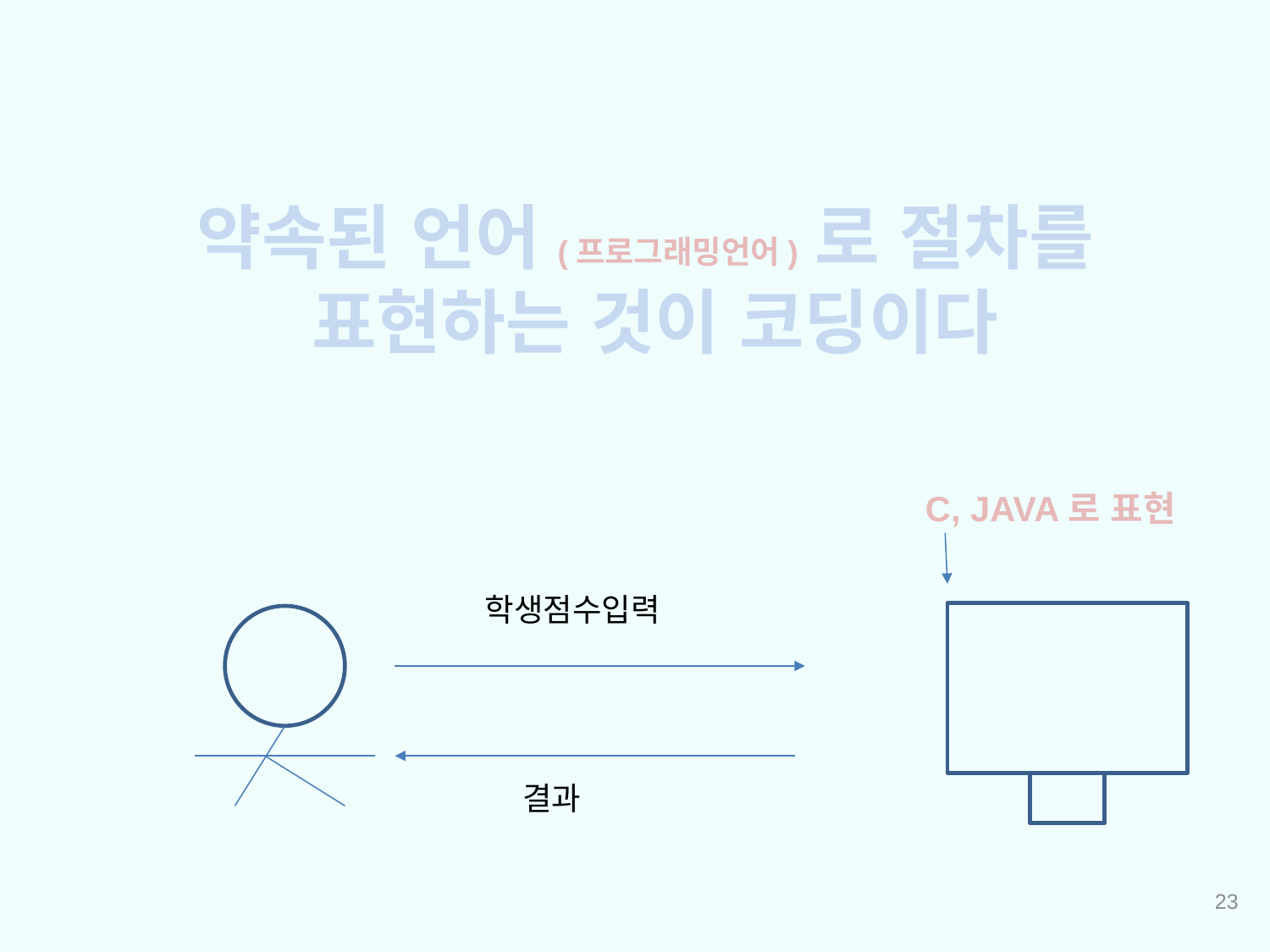

약속된 언어(프로그래밍언어) 로 절차를
표현하는 것이 코딩이다
C, JAVA로 표현
학생점수입력

결과

23